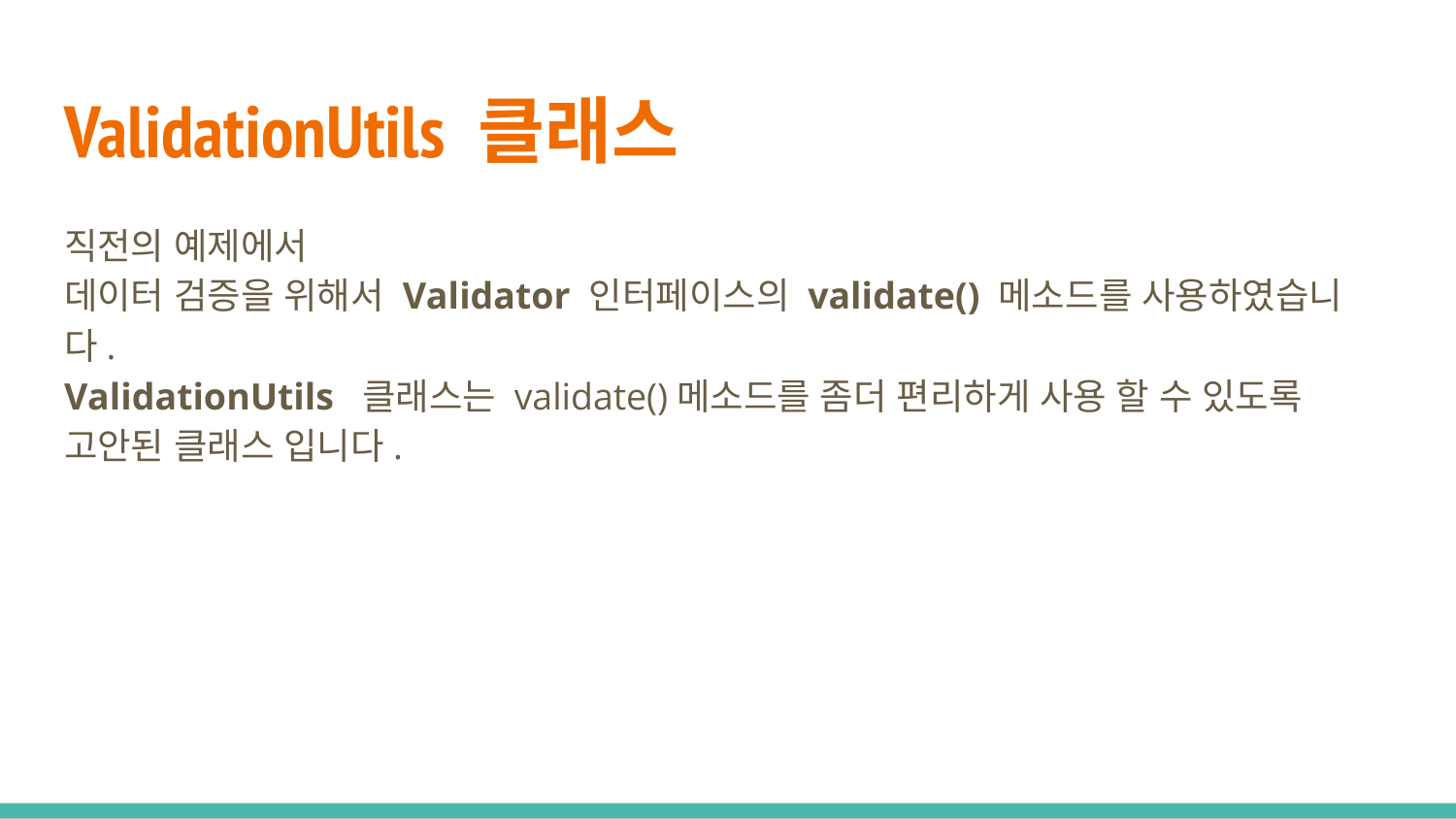

# ValidationUtils 클래스
직전의 예제에서
데이터 검증을 위해서 Validator 인터페이스의 validate() 메소드를 사용하였습니다.
ValidationUtils  클래스는 validate()메소드를 좀더 편리하게 사용 할 수 있도록 고안된 클래스 입니다.